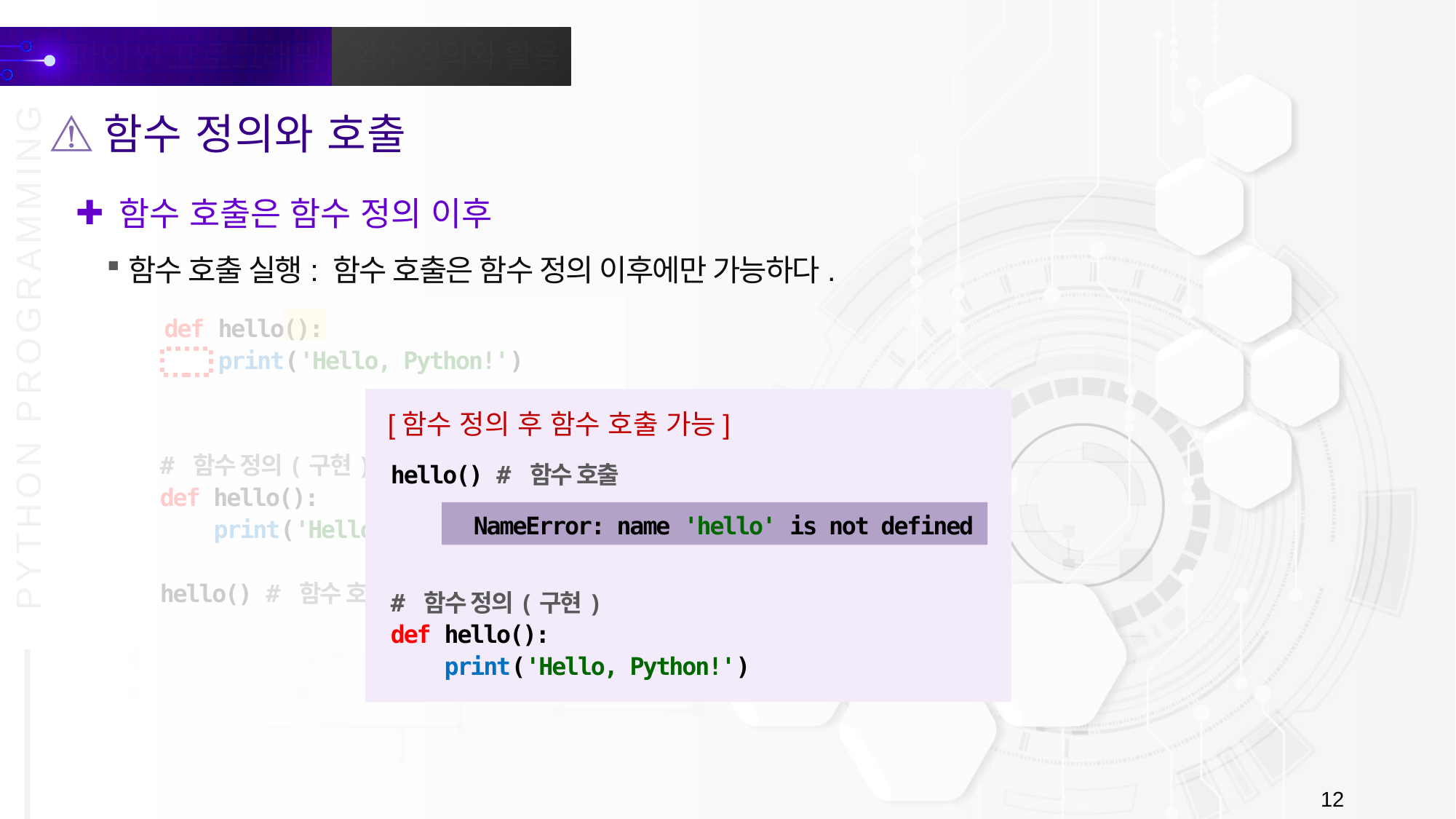

함수 정의와 호출
함수 호출은 함수 정의 이후
함수 호출 실행: 함수 호출은 함수 정의 이후에만 가능하다.

def hello():
    print('Hello, Python!')

[함수 정의 후 함수 호출 가능]
hello() # 함수 호출

# 함수 정의(구현)
def hello():
    print('Hello, Python!')

NameError: name 'hello' is not defined
# 함수 정의(구현)
def hello():
    print('Hello, Python!')

hello() # 함수 호출

12